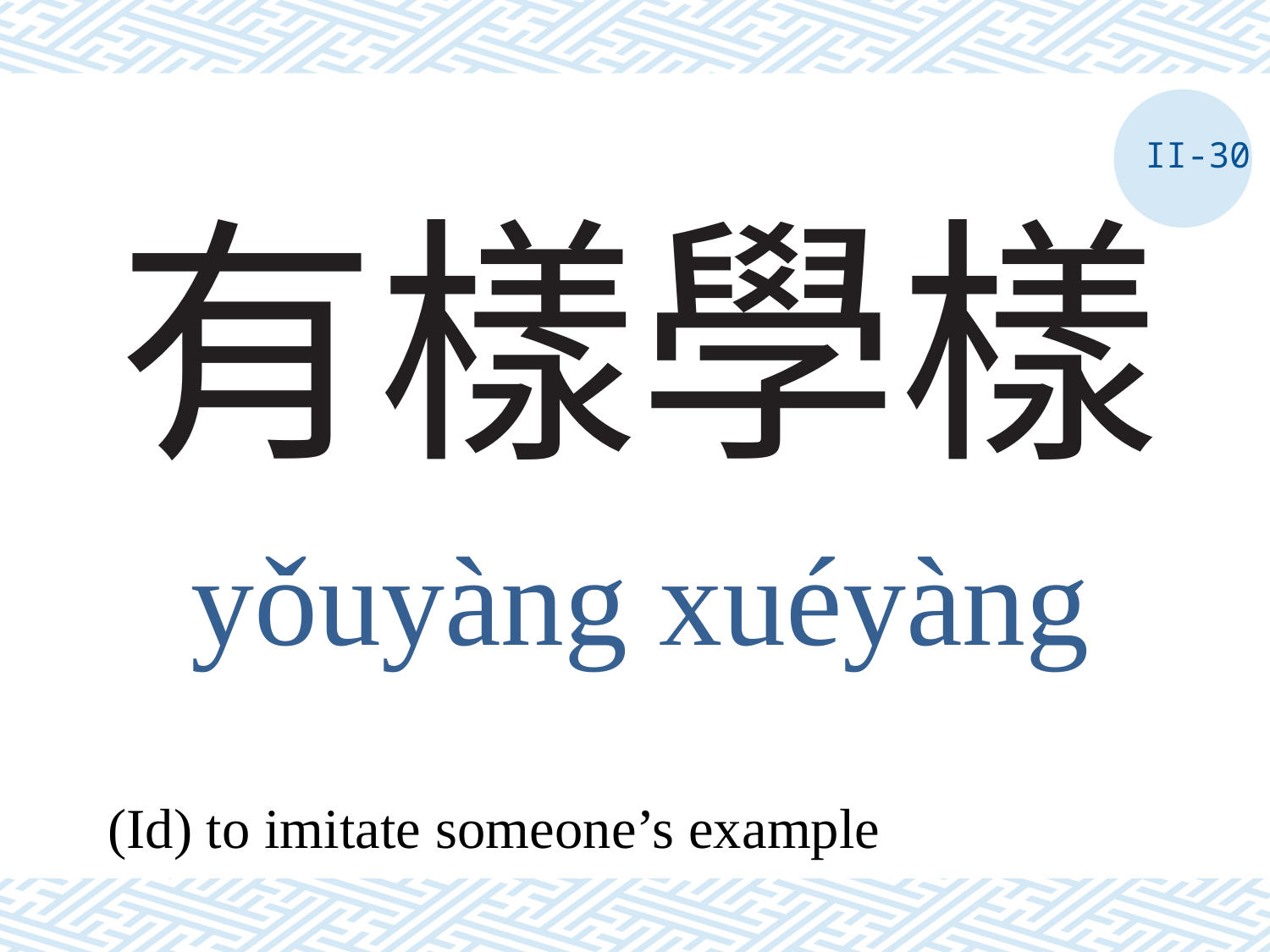

II-30

# 有樣學樣
yǒuyàng xuéyàng
(Id) to imitate someone’s example